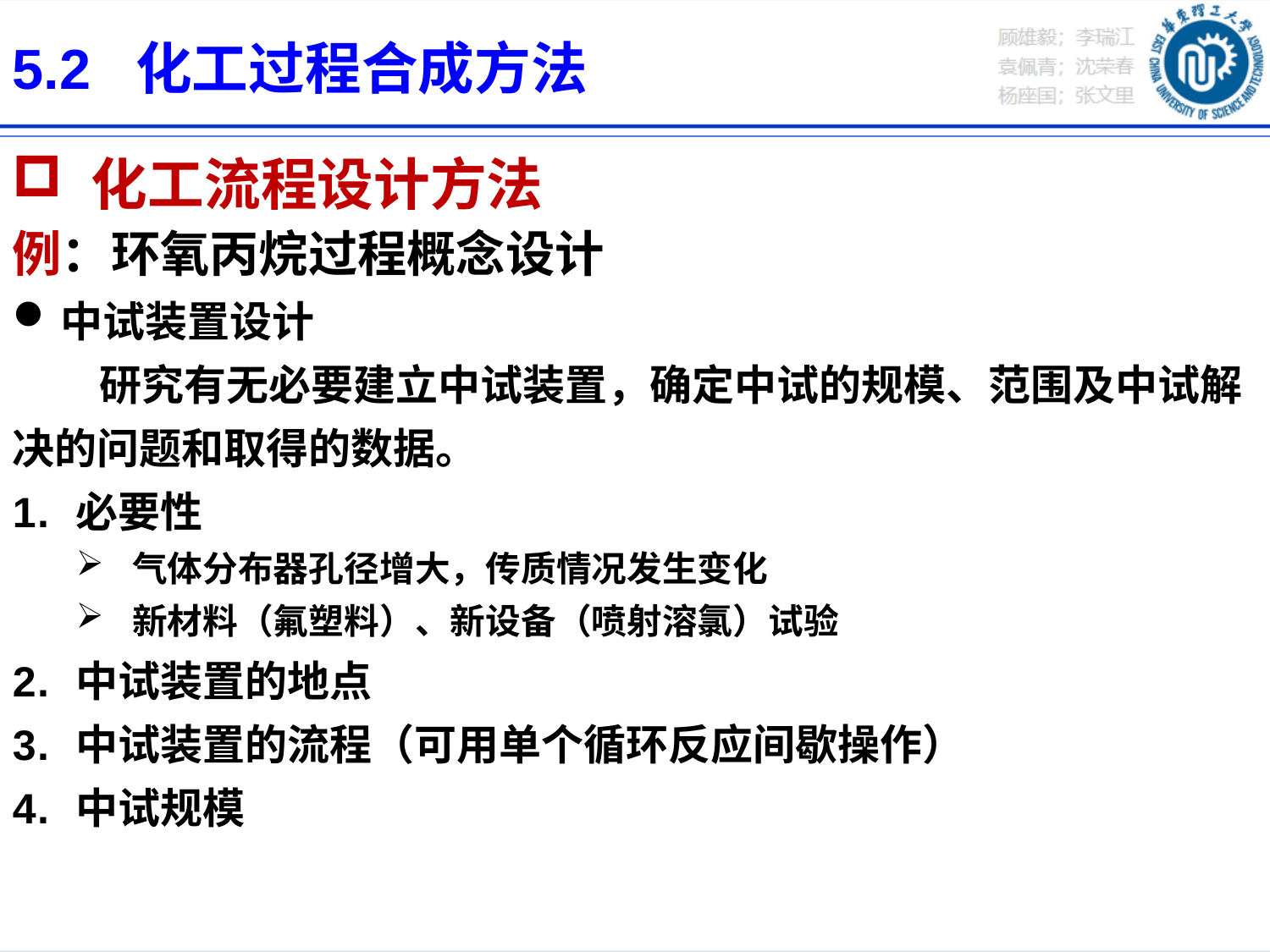

5.2  化工过程合成方法
 化工流程设计方法
例：环氧丙烷过程概念设计
中试装置设计
        研究有无必要建立中试装置，确定中试的规模、范围及中试解决的问题和取得的数据。
必要性
 气体分布器孔径增大，传质情况发生变化
 新材料（氟塑料）、新设备（喷射溶氯）试验
中试装置的地点
中试装置的流程（可用单个循环反应间歇操作）
中试规模